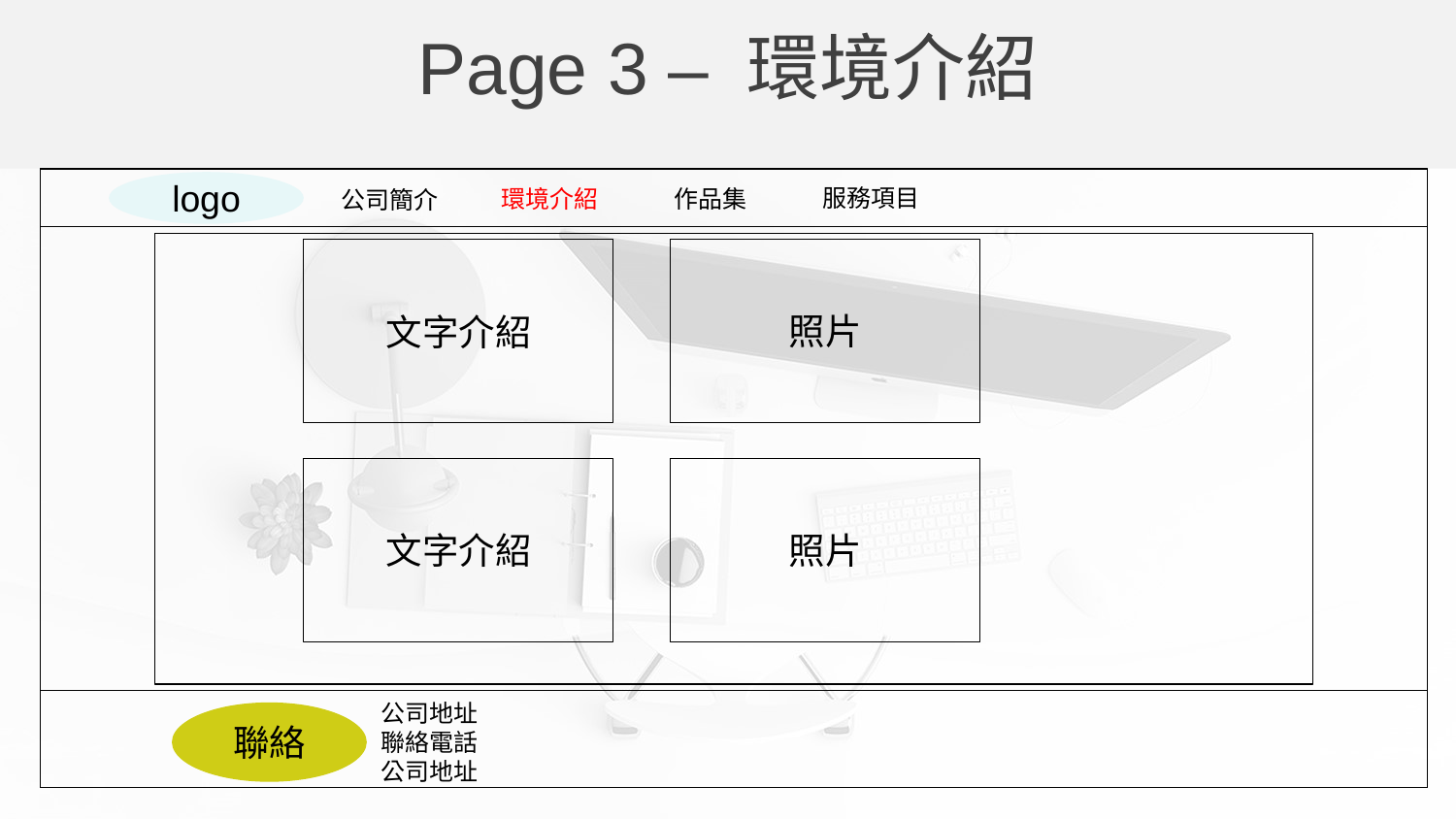

Page 3 – 環境介紹

logo
服務項目
作品集
環境介紹
公司簡介

照片
文字介紹
文字介紹
照片

公司地址
聯絡電話
公司地址
聯絡